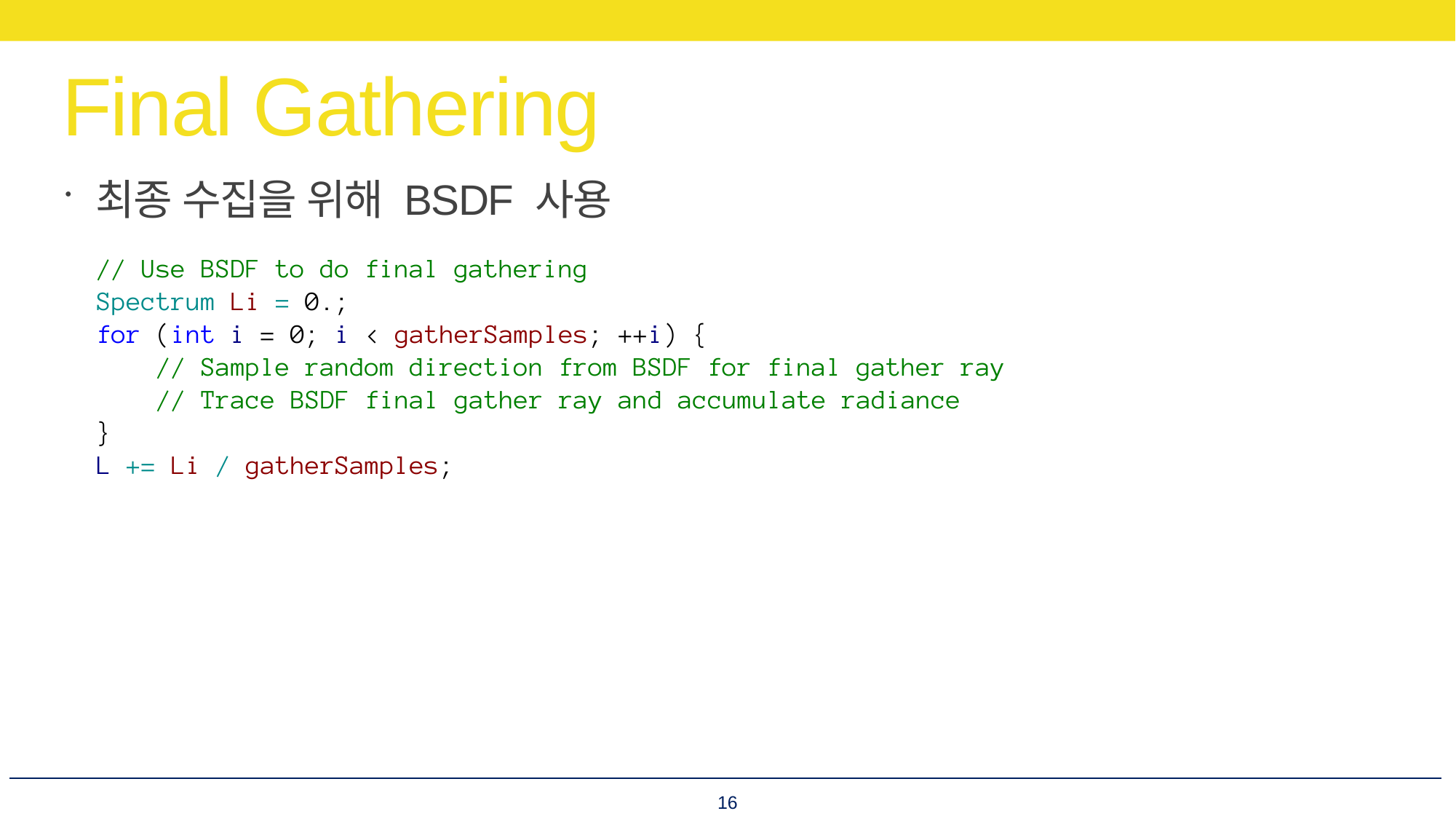

# Final Gathering
최종 수집을 위해 BSDF 사용
// Use BSDF to do final gathering
Spectrum Li = 0.;
for (int i = 0; i < gatherSamples; ++i) {
    // Sample random direction from BSDF for final gather ray
    // Trace BSDF final gather ray and accumulate radiance
}
L += Li / gatherSamples;
16